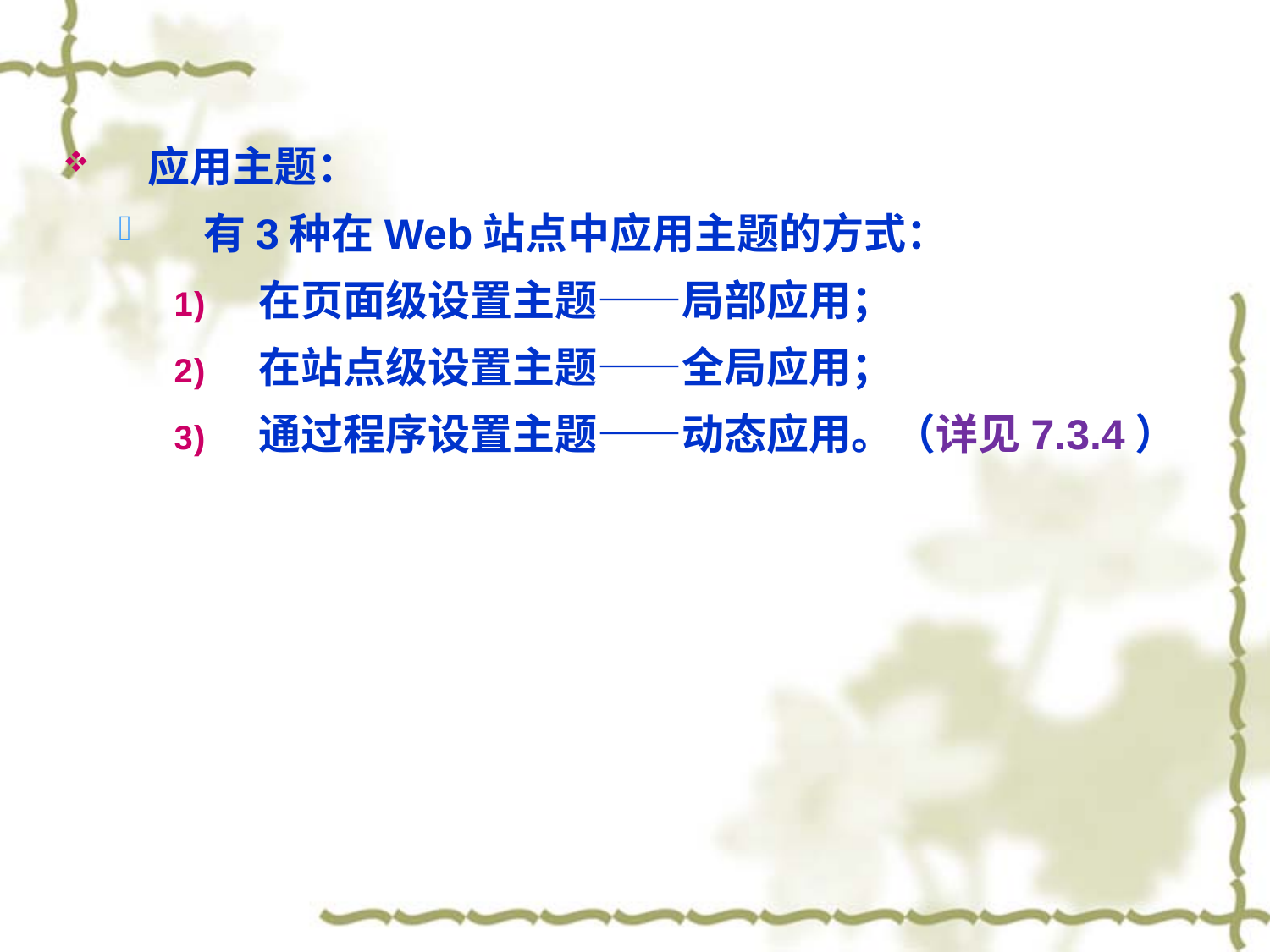

应用主题：
有3种在Web站点中应用主题的方式：
在页面级设置主题——局部应用；
在站点级设置主题——全局应用；
通过程序设置主题——动态应用。（详见7.3.4）